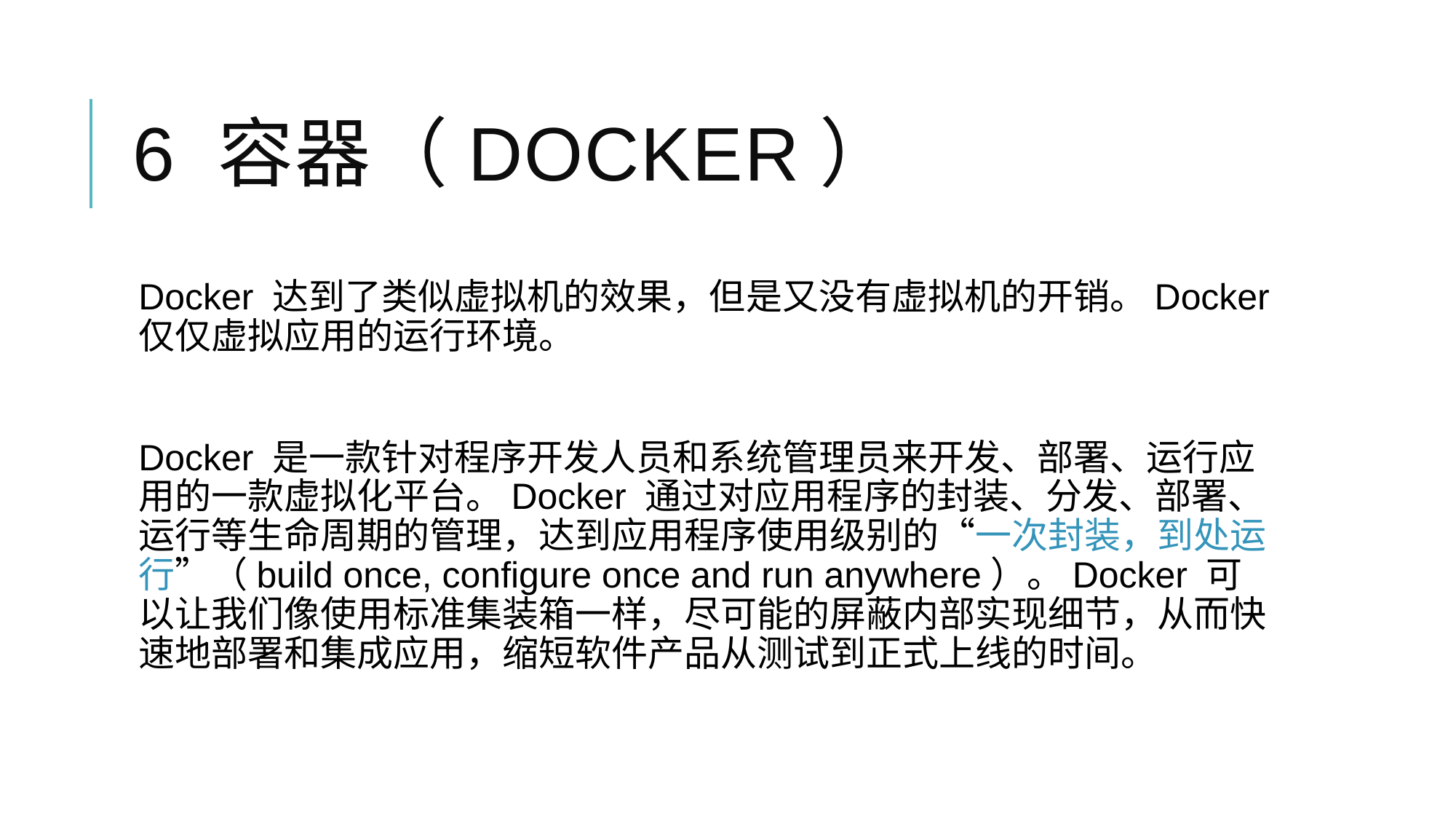

# 6 容器（Docker）
Docker 达到了类似虚拟机的效果，但是又没有虚拟机的开销。Docker 仅仅虚拟应用的运行环境。

Docker 是一款针对程序开发人员和系统管理员来开发、部署、运行应用的一款虚拟化平台。Docker 通过对应用程序的封装、分发、部署、运行等生命周期的管理，达到应用程序使用级别的“一次封装，到处运行”（build once, configure once and run anywhere）。Docker 可以让我们像使用标准集装箱一样，尽可能的屏蔽内部实现细节，从而快速地部署和集成应用，缩短软件产品从测试到正式上线的时间。